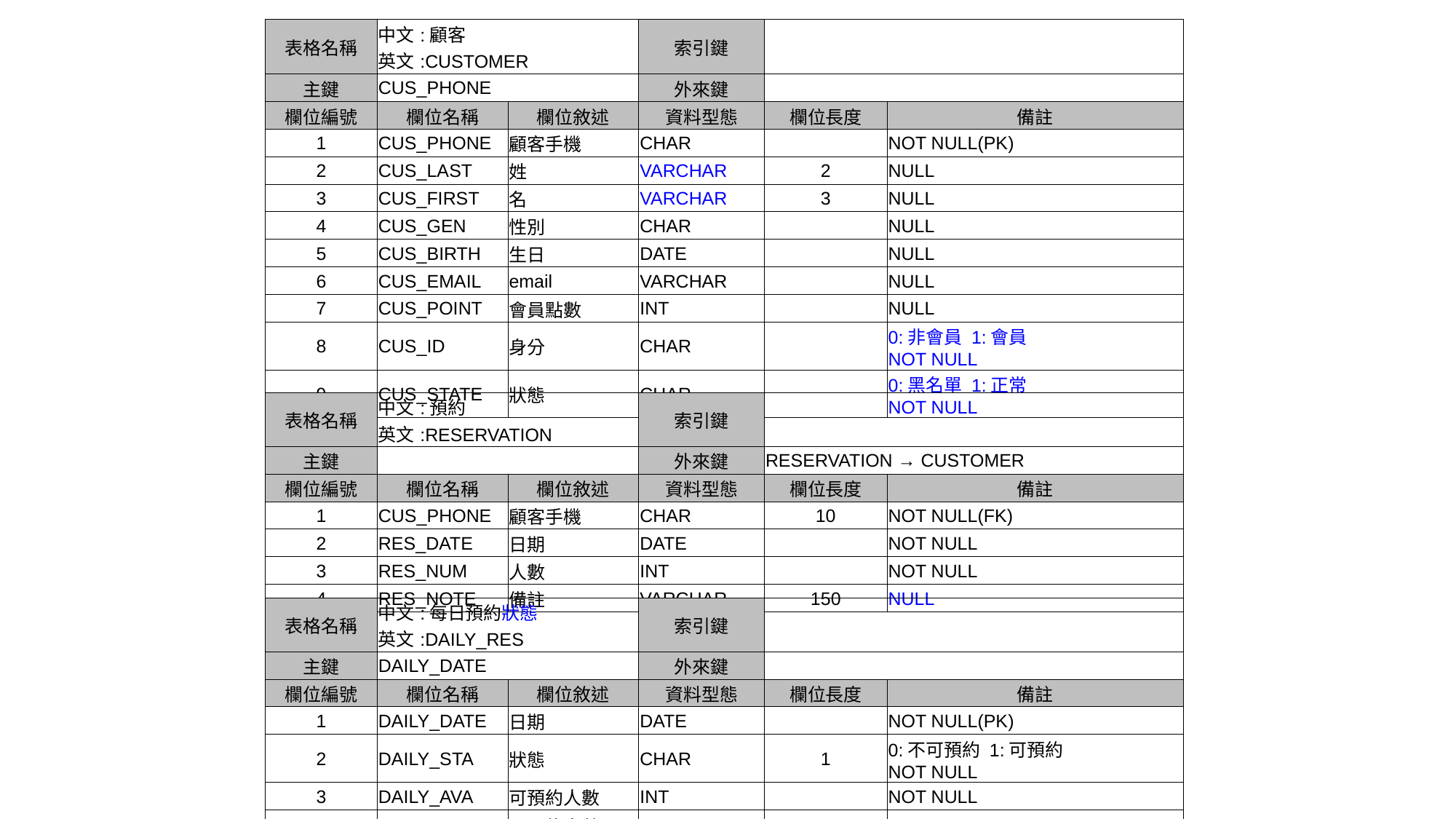

| 表格名稱 | 中文:顧客 英文:CUSTOMER |  | 索引鍵 |  |  |
| --- | --- | --- | --- | --- | --- |
| 主鍵 | CUS\_PHONE |  | 外來鍵 |  |  |
| 欄位編號 | 欄位名稱 | 欄位敘述 | 資料型態 | 欄位長度 | 備註 |
| 1 | CUS\_PHONE | 顧客手機 | CHAR |  | NOT NULL(PK) |
| 2 | CUS\_LAST | 姓 | VARCHAR | 2 | NULL |
| 3 | CUS\_FIRST | 名 | VARCHAR | 3 | NULL |
| 4 | CUS\_GEN | 性別 | CHAR |  | NULL |
| 5 | CUS\_BIRTH | 生日 | DATE |  | NULL |
| 6 | CUS\_EMAIL | email | VARCHAR |  | NULL |
| 7 | CUS\_POINT | 會員點數 | INT |  | NULL |
| 8 | CUS\_ID | 身分 | CHAR |  | 0:非會員 1:會員 NOT NULL |
| 9 | CUS\_STATE | 狀態 | CHAR |  | 0:黑名單 1:正常 NOT NULL |
| 表格名稱 | 中文:預約 英文:RESERVATION |  | 索引鍵 |  |  |
| --- | --- | --- | --- | --- | --- |
| 主鍵 |  |  | 外來鍵 | RESERVATION → CUSTOMER |  |
| 欄位編號 | 欄位名稱 | 欄位敘述 | 資料型態 | 欄位長度 | 備註 |
| 1 | CUS\_PHONE | 顧客手機 | CHAR | 10 | NOT NULL(FK) |
| 2 | RES\_DATE | 日期 | DATE |  | NOT NULL |
| 3 | RES\_NUM | 人數 | INT |  | NOT NULL |
| 4 | RES\_NOTE | 備註 | VARCHAR | 150 | NULL |
| 表格名稱 | 中文:每日預約狀態 英文:DAILY\_RES |  | 索引鍵 |  |  |
| --- | --- | --- | --- | --- | --- |
| 主鍵 | DAILY\_DATE |  | 外來鍵 |  |  |
| 欄位編號 | 欄位名稱 | 欄位敘述 | 資料型態 | 欄位長度 | 備註 |
| 1 | DAILY\_DATE | 日期 | DATE |  | NOT NULL(PK) |
| 2 | DAILY\_STA | 狀態 | CHAR | 1 | 0:不可預約 1:可預約 NOT NULL |
| 3 | DAILY\_AVA | 可預約人數 | INT |  | NOT NULL |
| 4 | DAILY\_NUM | 已預約人數 | INT |  | NOT NULL |